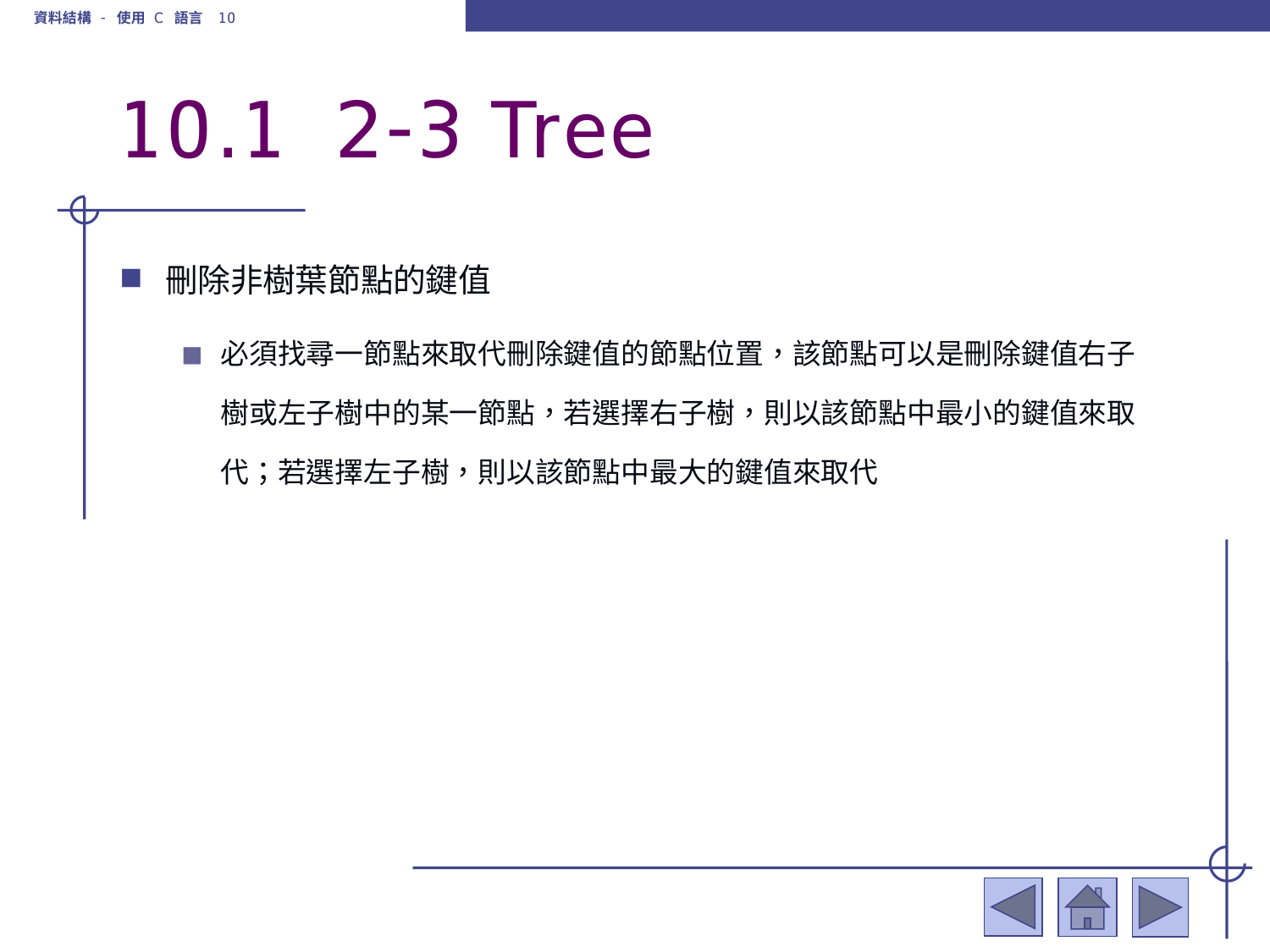

資料結構 - 使用 C 語言   10
# 10.1  2-3 Tree
刪除非樹葉節點的鍵值
必須找尋一節點來取代刪除鍵值的節點位置，該節點可以是刪除鍵值右子樹或左子樹中的某一節點，若選擇右子樹，則以該節點中最小的鍵值來取代；若選擇左子樹，則以該節點中最大的鍵值來取代